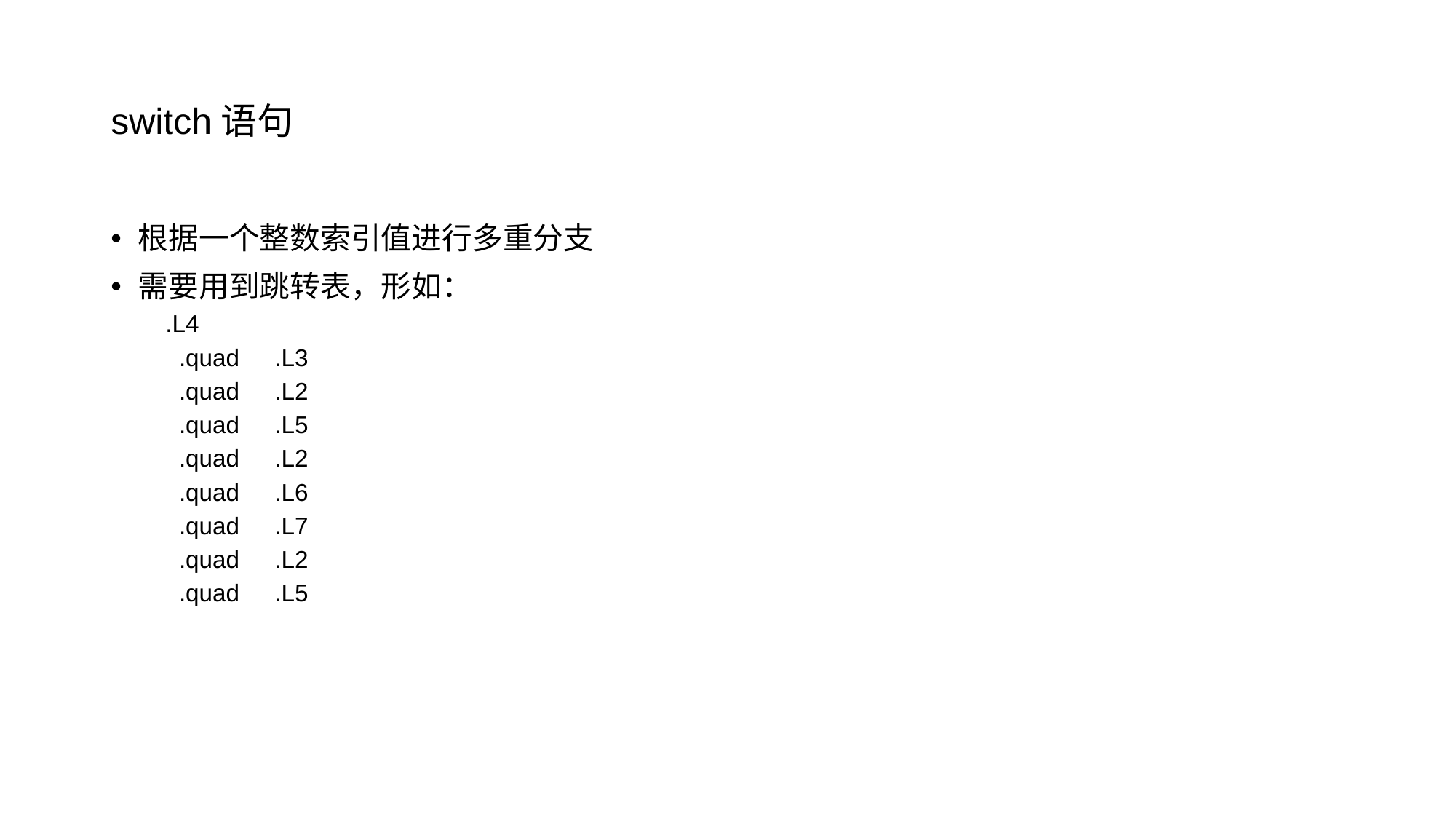

# switch语句
根据一个整数索引值进行多重分支
需要用到跳转表，形如：
.L4
  .quad	.L3
  .quad	.L2
  .quad	.L5
  .quad	.L2
  .quad	.L6
  .quad	.L7
  .quad	.L2
  .quad	.L5